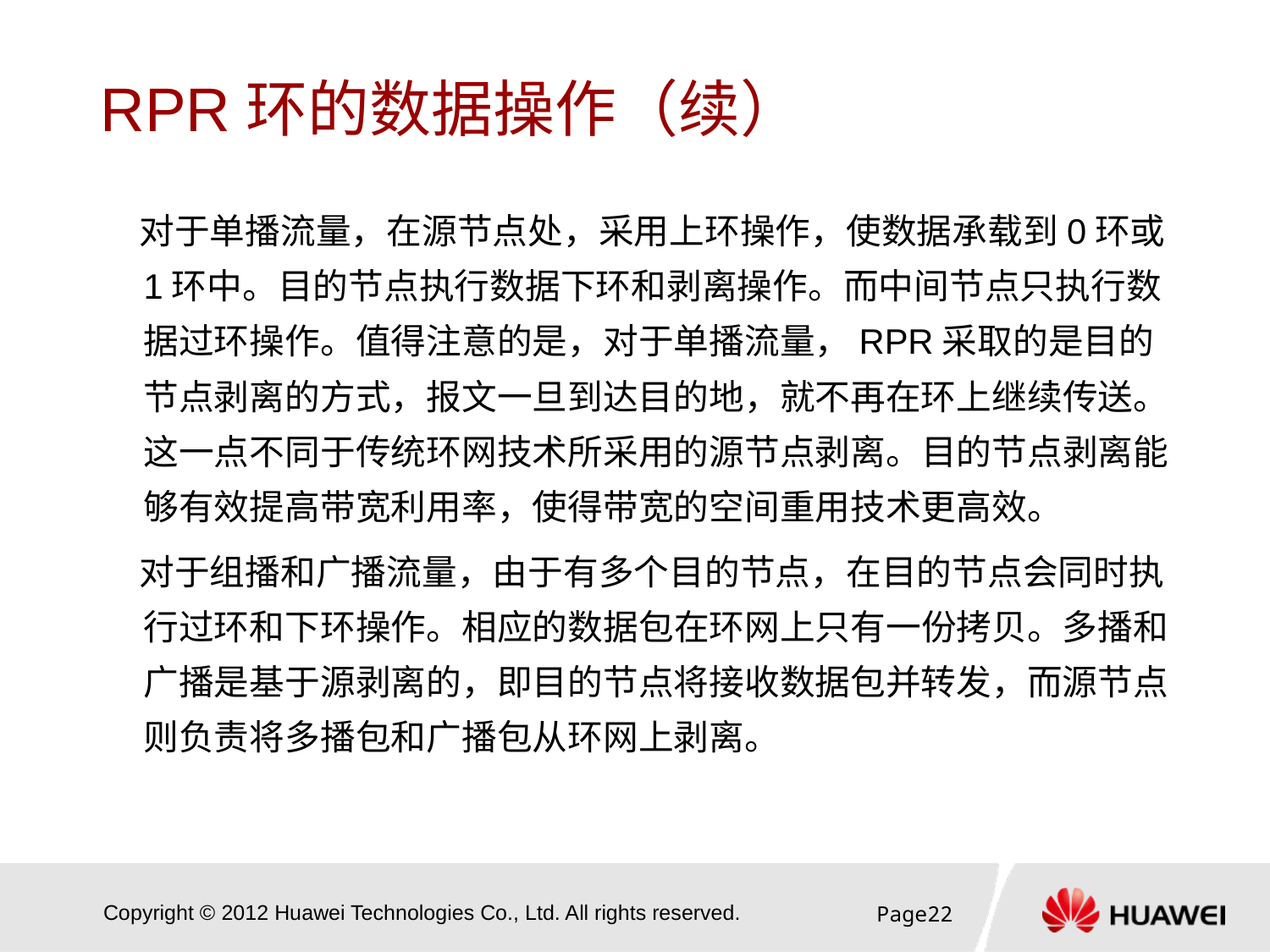

# RPR环的数据操作（续）
对于单播流量，在源节点处，采用上环操作，使数据承载到0环或1环中。目的节点执行数据下环和剥离操作。而中间节点只执行数据过环操作。值得注意的是，对于单播流量，RPR采取的是目的节点剥离的方式，报文一旦到达目的地，就不再在环上继续传送。这一点不同于传统环网技术所采用的源节点剥离。目的节点剥离能够有效提高带宽利用率，使得带宽的空间重用技术更高效。
对于组播和广播流量，由于有多个目的节点，在目的节点会同时执行过环和下环操作。相应的数据包在环网上只有一份拷贝。多播和广播是基于源剥离的，即目的节点将接收数据包并转发，而源节点则负责将多播包和广播包从环网上剥离。
Page22